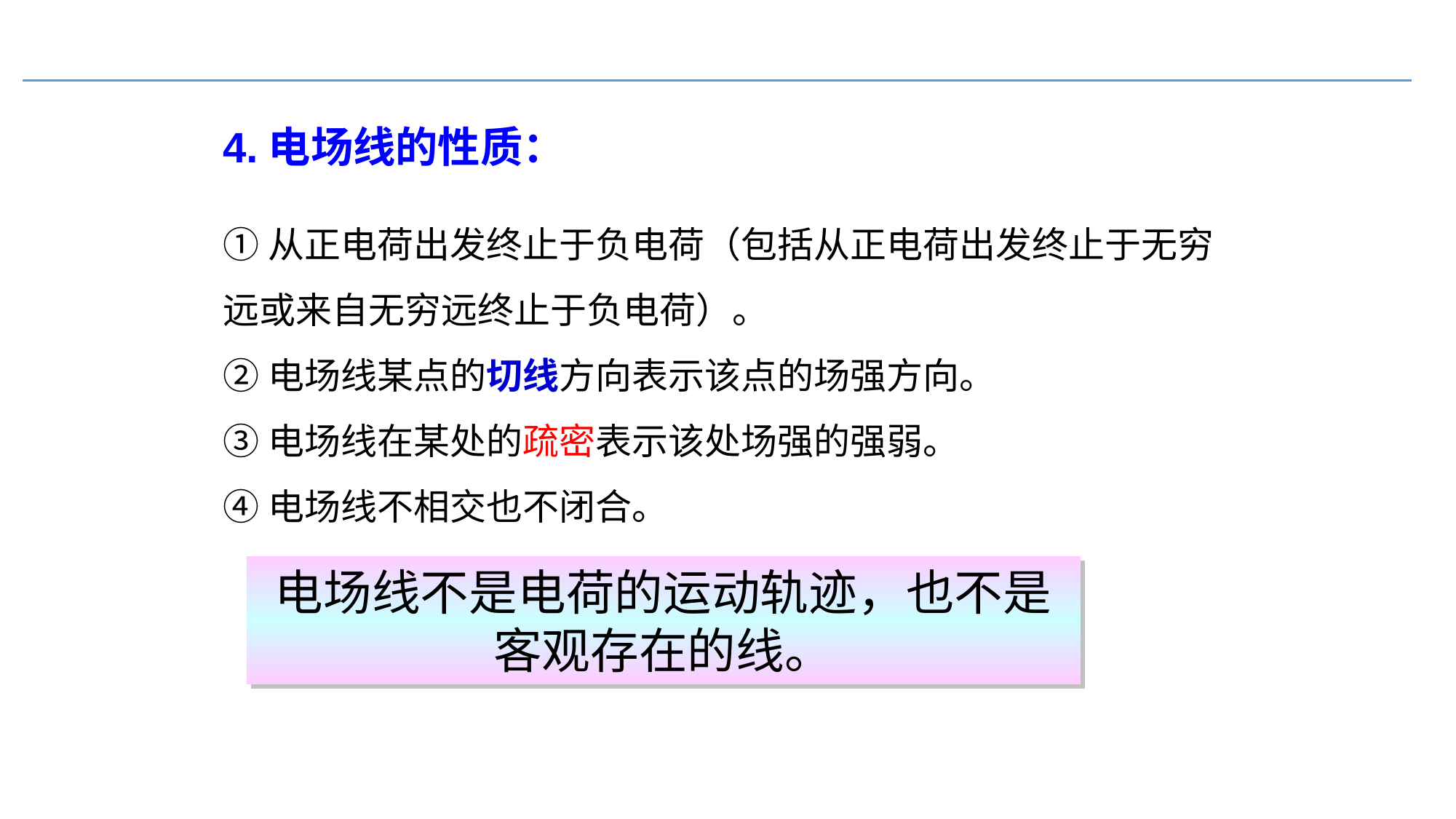

4.电场线的性质：
①从正电荷出发终止于负电荷（包括从正电荷出发终止于无穷远或来自无穷远终止于负电荷）。
②电场线某点的切线方向表示该点的场强方向。
③电场线在某处的疏密表示该处场强的强弱。
④电场线不相交也不闭合。
电场线不是电荷的运动轨迹，也不是客观存在的线。